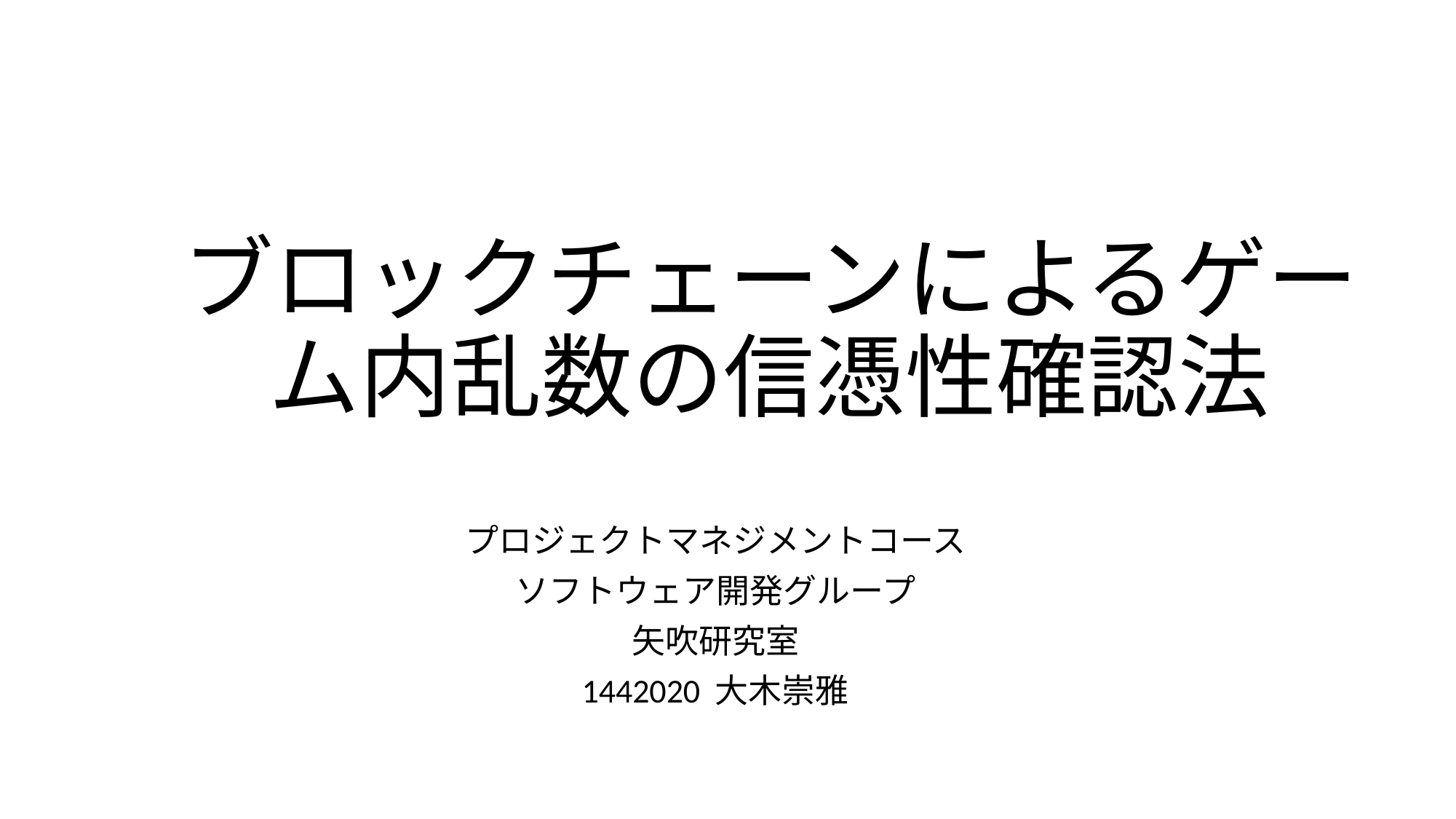

# ブロックチェーンによるゲーム内乱数の信憑性確認法
プロジェクトマネジメントコース
ソフトウェア開発グループ
矢吹研究室
1442020 大木崇雅